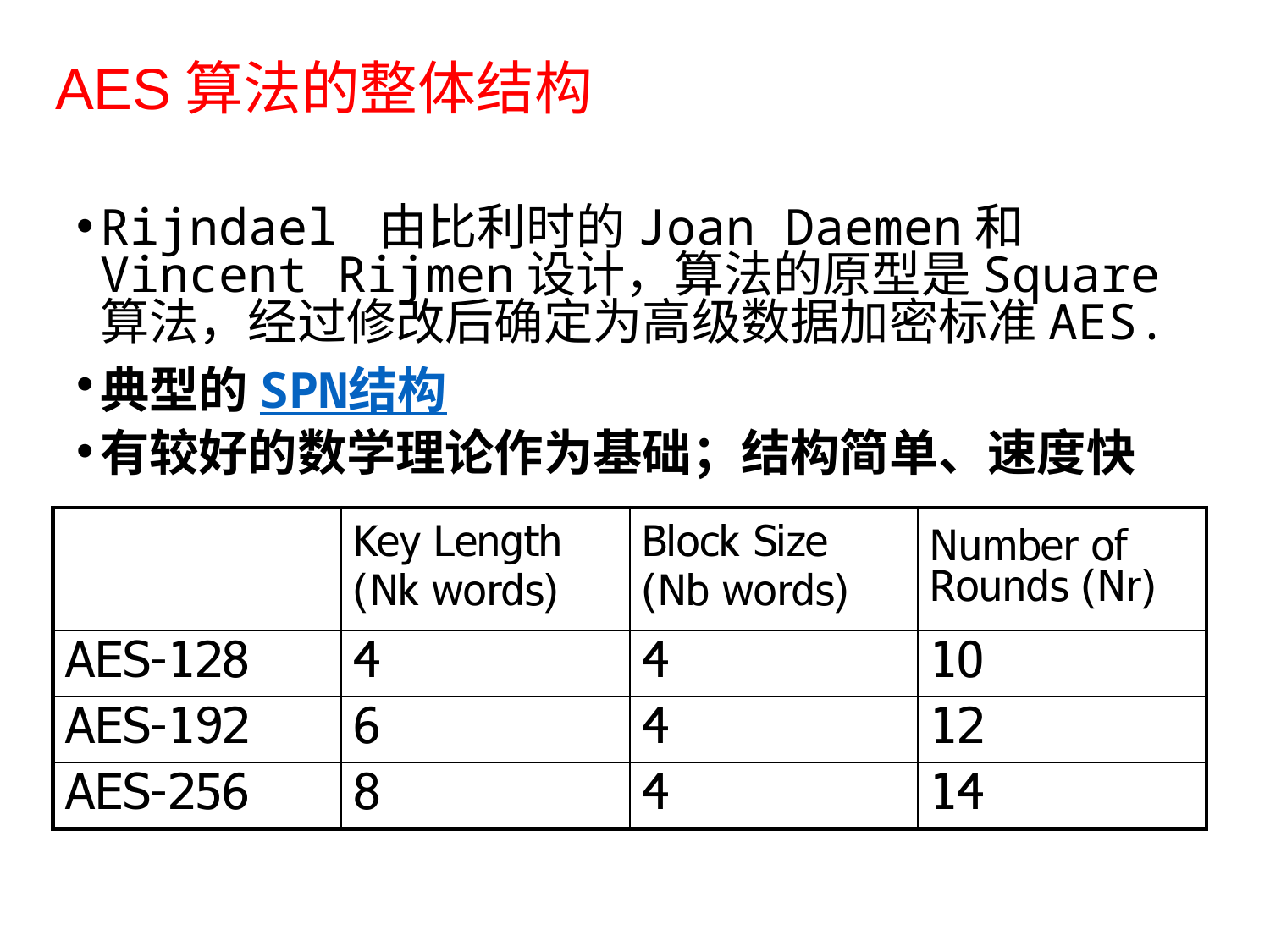

# AES算法的整体结构
Rijndael 由比利时的Joan Daemen和Vincent Rijmen设计，算法的原型是Square算法，经过修改后确定为高级数据加密标准AES.
典型的SPN结构
有较好的数学理论作为基础；结构简单、速度快
|  | Key Length (Nk words) | Block Size (Nb words) | Number of Rounds (Nr) |
| --- | --- | --- | --- |
| AES-128 | 4 | 4 | 10 |
| AES-192 | 6 | 4 | 12 |
| AES-256 | 8 | 4 | 14 |